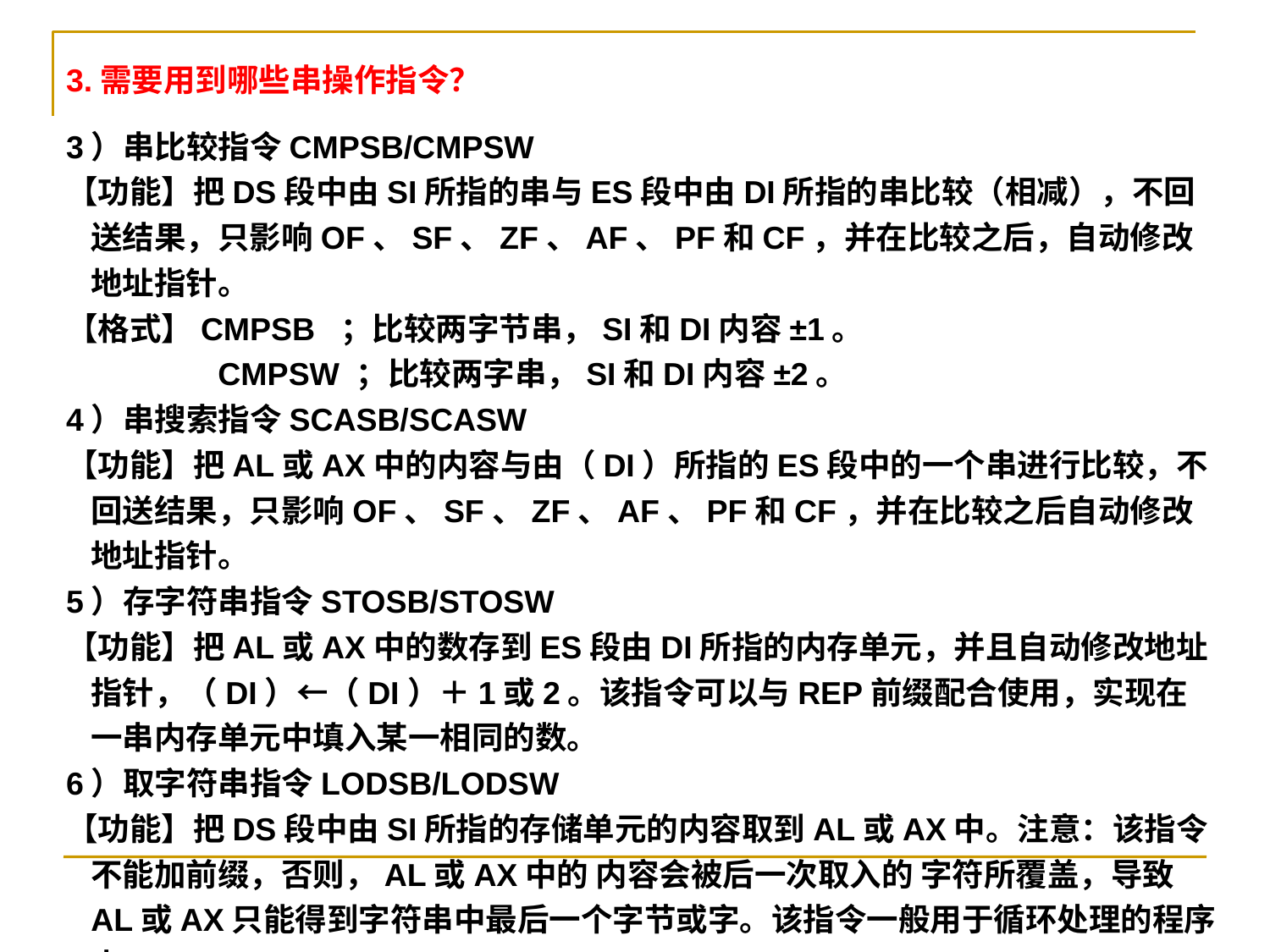

3.需要用到哪些串操作指令？
3）串比较指令CMPSB/CMPSW
【功能】把DS段中由SI所指的串与ES段中由DI所指的串比较（相减），不回送结果，只影响OF、SF、ZF、AF、PF和CF，并在比较之后，自动修改地址指针。
【格式】CMPSB  ；比较两字节串，SI和DI内容±1。
           	CMPSW ；比较两字串，SI和DI内容±2。
4）串搜索指令SCASB/SCASW
【功能】把AL或AX中的内容与由（DI）所指的ES段中的一个串进行比较，不回送结果，只影响OF、SF、ZF、AF、PF和CF，并在比较之后自动修改地址指针。
5）存字符串指令STOSB/STOSW
【功能】把AL或AX中的数存到ES段由DI所指的内存单元，并且自动修改地址指针，（DI）←（DI）＋1或2。该指令可以与REP前缀配合使用，实现在一串内存单元中填入某一相同的数。
6）取字符串指令LODSB/LODSW
【功能】把DS段中由SI所指的存储单元的内容取到AL或AX中。注意：该指令不能加前缀，否则，AL或AX中的 内容会被后一次取入的 字符所覆盖，导致AL或AX只能得到字符串中最后一个字节或字。该指令一般用于循环处理的程序中。